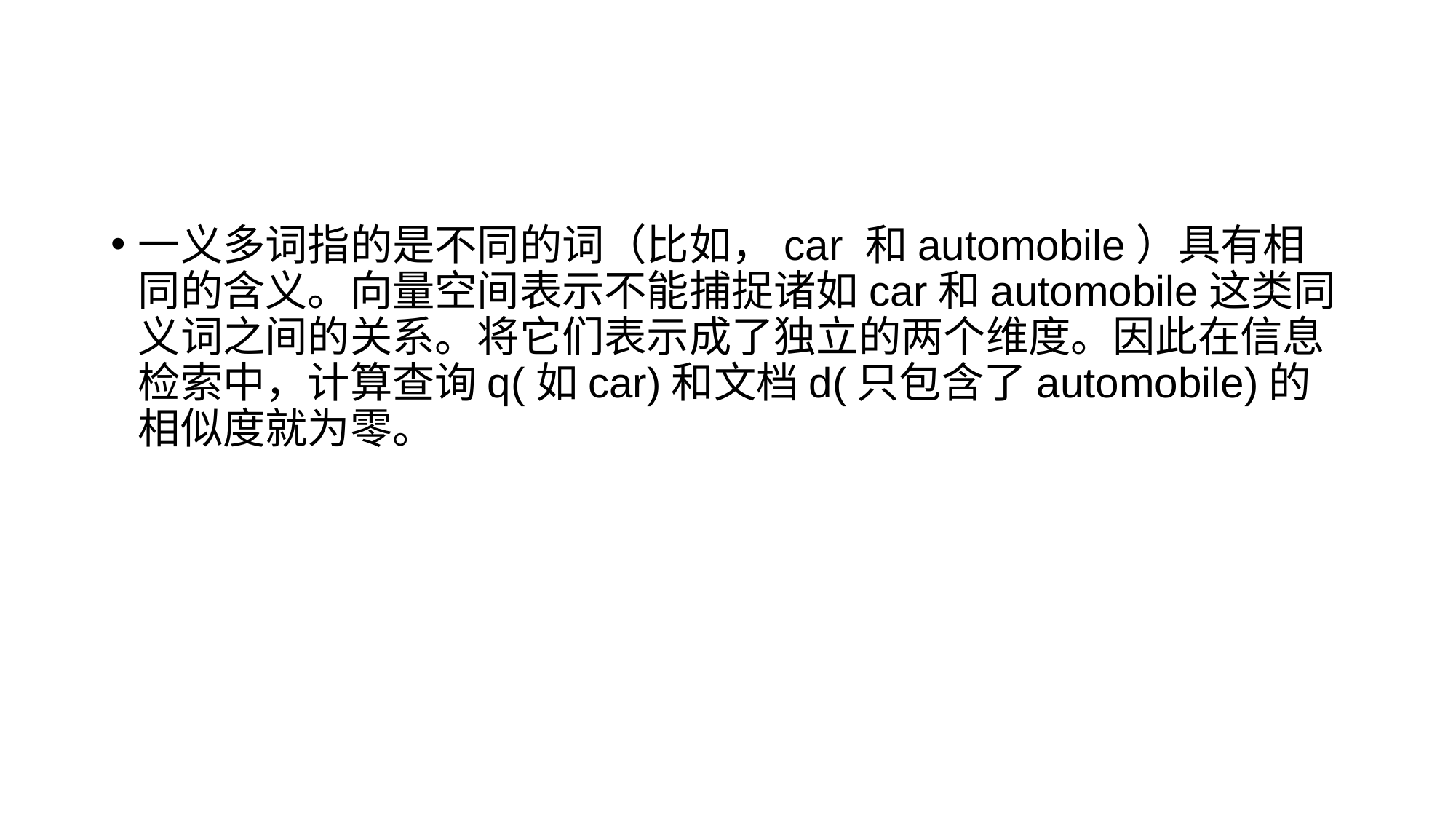

#
一义多词指的是不同的词（比如，car 和automobile）具有相同的含义。向量空间表示不能捕捉诸如car和automobile这类同义词之间的关系。将它们表示成了独立的两个维度。因此在信息检索中，计算查询q(如car)和文档d(只包含了automobile)的相似度就为零。